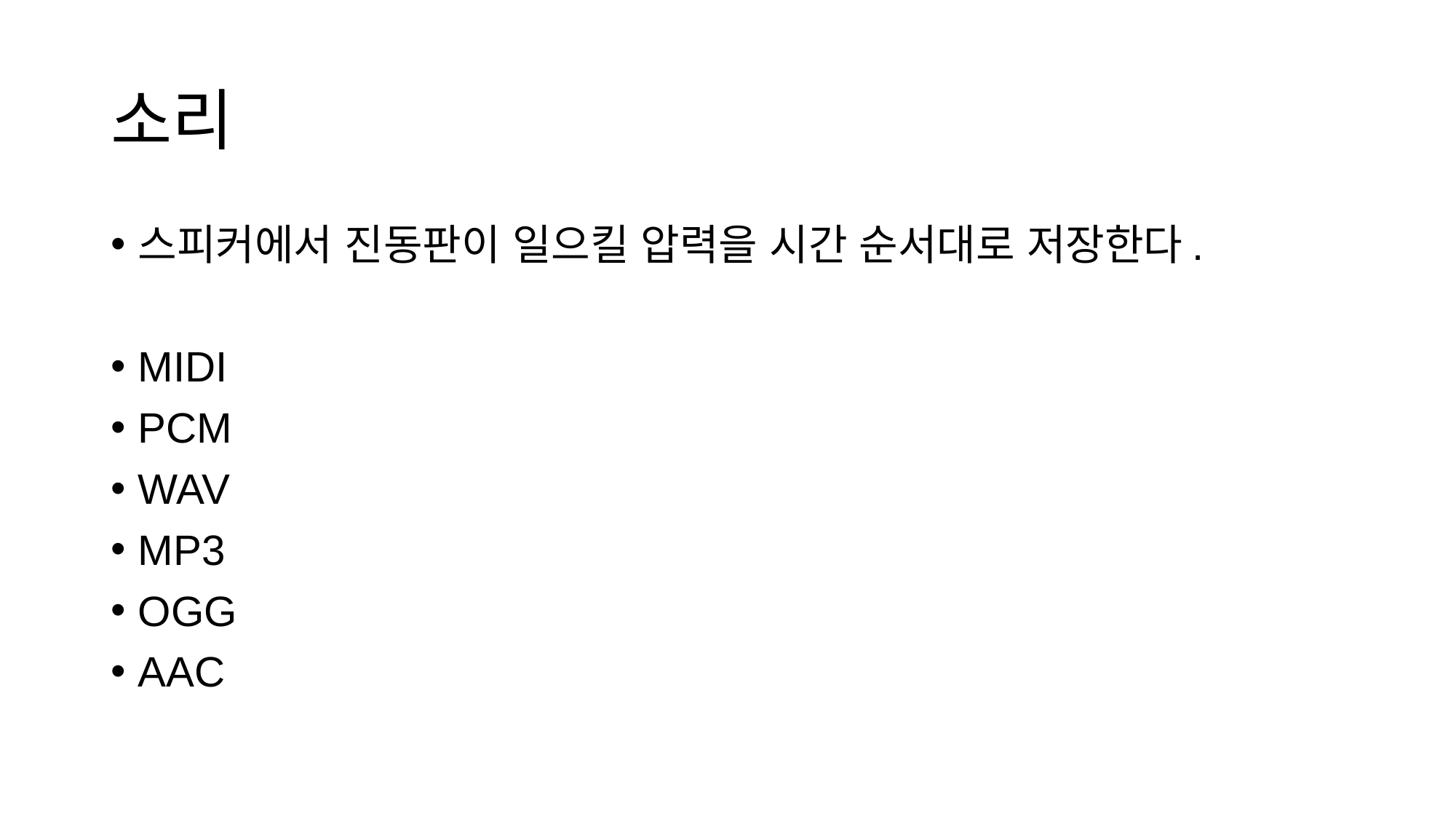

# 소리
스피커에서 진동판이 일으킬 압력을 시간 순서대로 저장한다.

MIDI
PCM
WAV
MP3
OGG
AAC